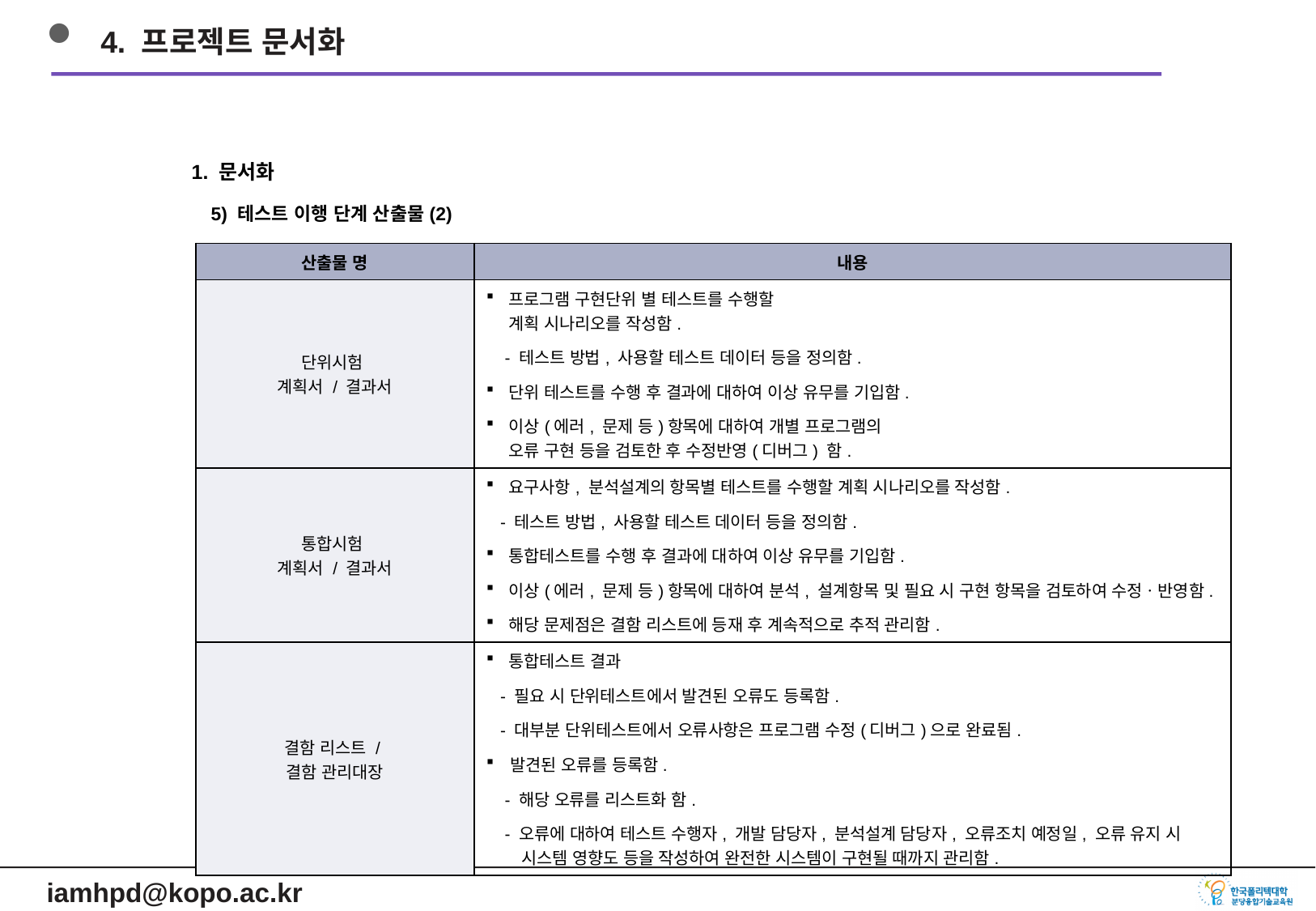

4. 프로젝트 문서화
1. 문서화
5) 테스트 이행 단계 산출물(2)
| 산출물 명 | 내용 |
| --- | --- |
| 단위시험 계획서 / 결과서 | 프로그램 구현단위 별 테스트를 수행할 계획 시나리오를 작성함. - 테스트 방법, 사용할 테스트 데이터 등을 정의함. 단위 테스트를 수행 후 결과에 대하여 이상 유무를 기입함. 이상(에러, 문제 등)항목에 대하여 개별 프로그램의 오류 구현 등을 검토한 후 수정반영(디버그) 함. |
| 통합시험 계획서 / 결과서 | 요구사항, 분석설계의 항목별 테스트를 수행할 계획 시나리오를 작성함. - 테스트 방법, 사용할 테스트 데이터 등을 정의함. 통합테스트를 수행 후 결과에 대하여 이상 유무를 기입함. 이상(에러, 문제 등)항목에 대하여 분석, 설계항목 및 필요 시 구현 항목을 검토하여 수정ㆍ반영함. 해당 문제점은 결함 리스트에 등재 후 계속적으로 추적 관리함. |
| 결함 리스트 / 결함 관리대장 | 통합테스트 결과 - 필요 시 단위테스트에서 발견된 오류도 등록함. - 대부분 단위테스트에서 오류사항은 프로그램 수정(디버그)으로 완료됨. 발견된 오류를 등록함. - 해당 오류를 리스트화 함. - 오류에 대하여 테스트 수행자, 개발 담당자, 분석설계 담당자, 오류조치 예정일, 오류 유지 시 시스템 영향도 등을 작성하여 완전한 시스템이 구현될 때까지 관리함. |